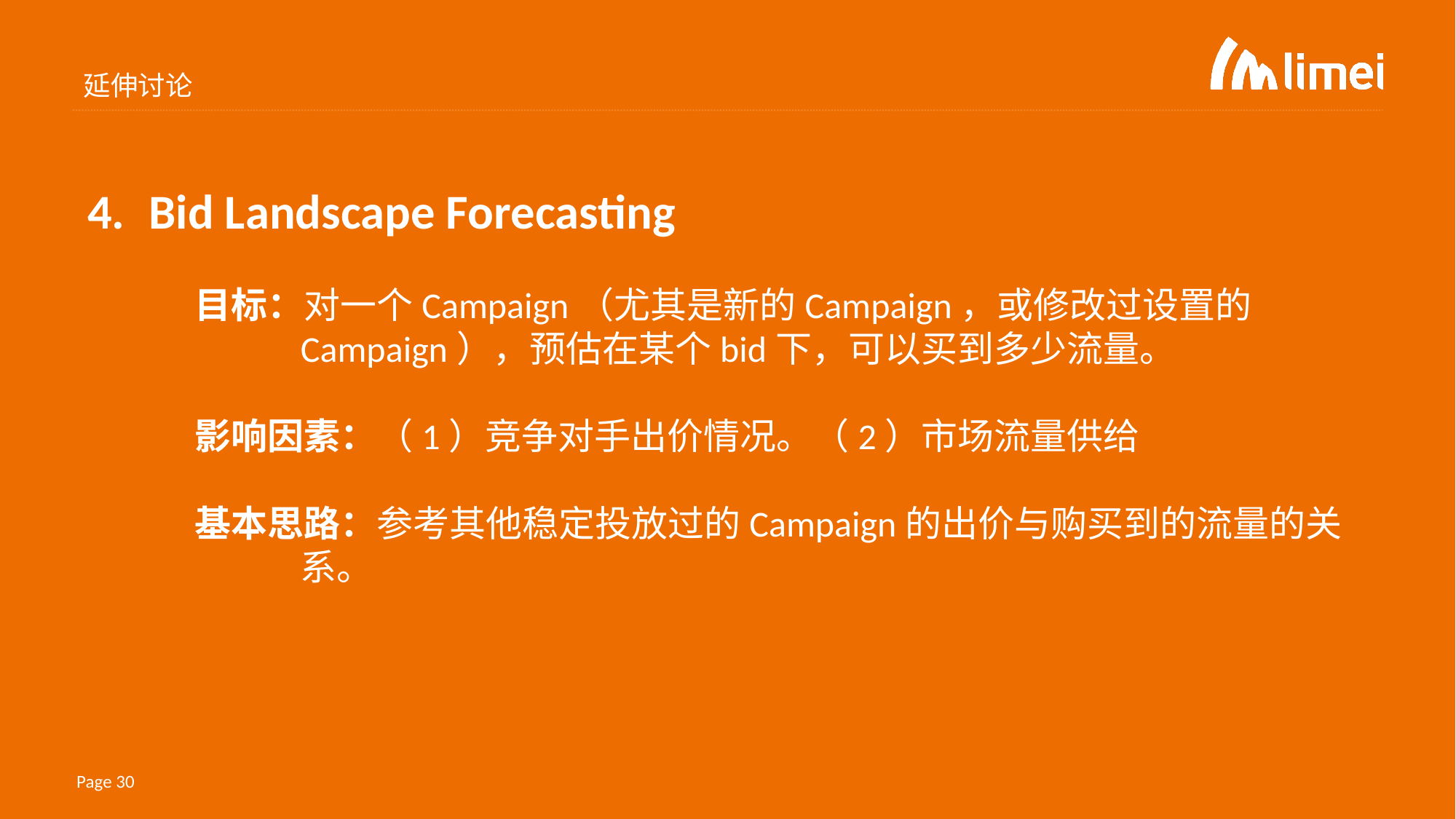

延伸讨论

Bid Landscape Forecasting

目标：对一个Campaign（尤其是新的Campaign，或修改过设置的Campaign），预估在某个bid下，可以买到多少流量。

影响因素：（1）竞争对手出价情况。（2）市场流量供给

基本思路：参考其他稳定投放过的Campaign的出价与购买到的流量的关系。

Page 30